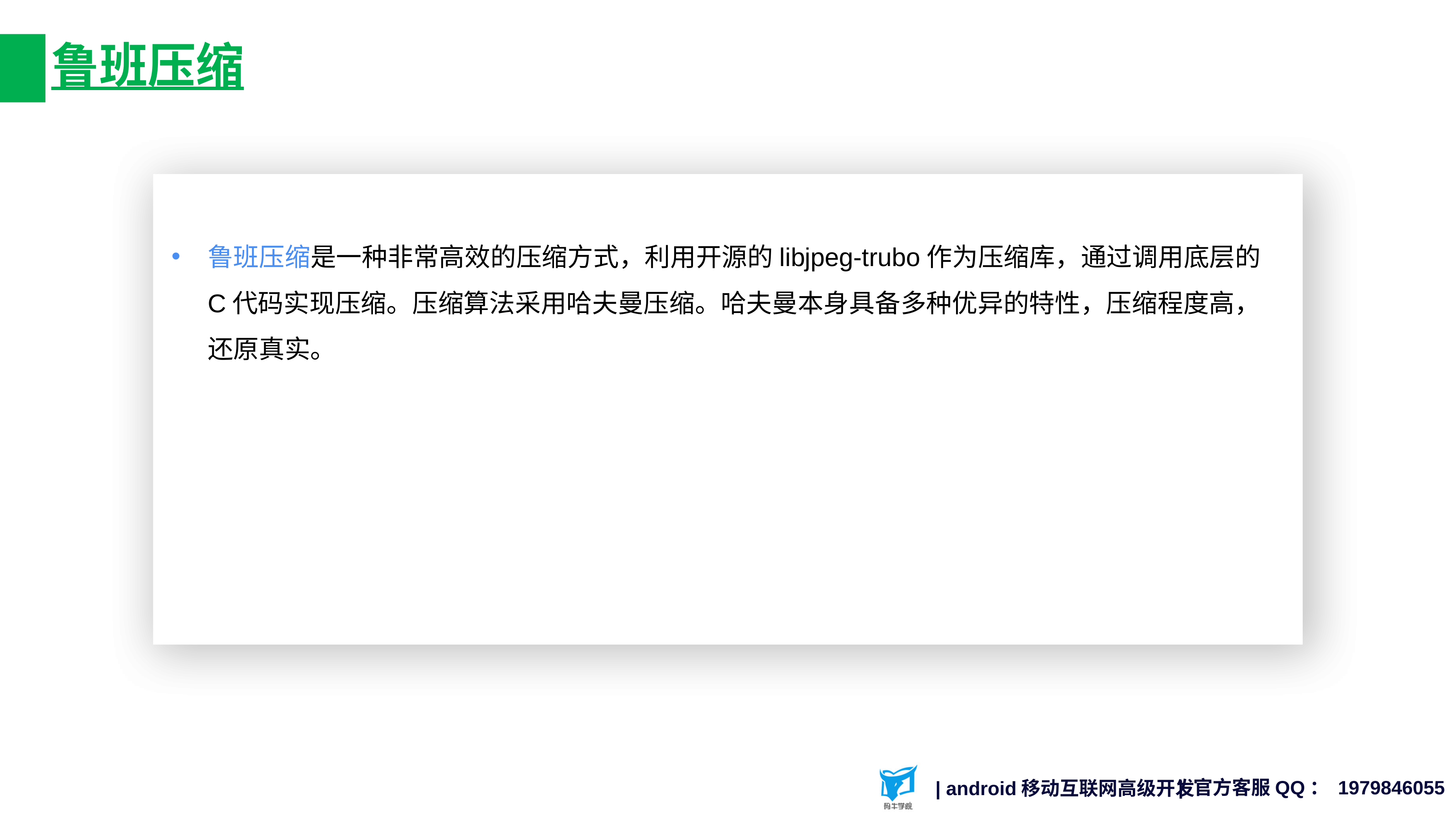

# 鲁班压缩

解决App卡顿： 定义大多数卡顿是由于
解决进程通信效率不够： 就业场景分布广。码牛学院有很多学院中就职于全国各大公司。从事音视频相关产品开发

优化IO存储： 就随着5G 落地，音视频在互联网 中的比重越来越高，5G宽带的提速，必然加速整个音视频领域的应用，未来音视频人才缺口达30万，音视频高端领域严重短缺

鲁班压缩是一种非常高效的压缩方式，利用开源的libjpeg-trubo作为压缩库，通过调用底层的C代码实现压缩。压缩算法采用哈夫曼压缩。哈夫曼本身具备多种优异的特性，压缩程度高，还原真实。